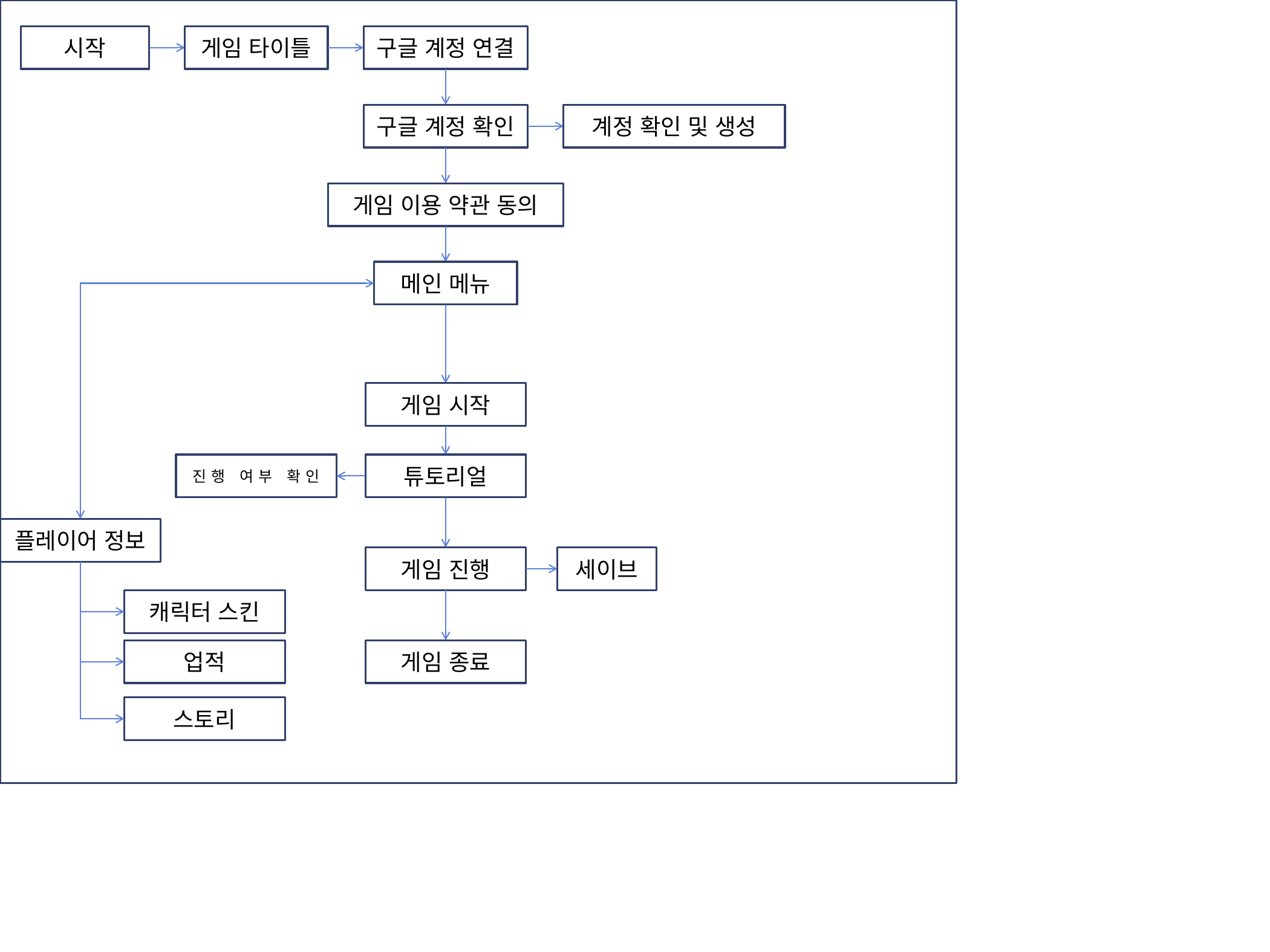

시작
게임 타이틀
구글 계정 연결
구글 계정 확인
계정 확인 및 생성
게임 이용 약관 동의
메인 메뉴
게임 시작
진행 여부 확인
튜토리얼
플레이어 정보
게임 진행
세이브
캐릭터 스킨
게임 종료
업적
스토리